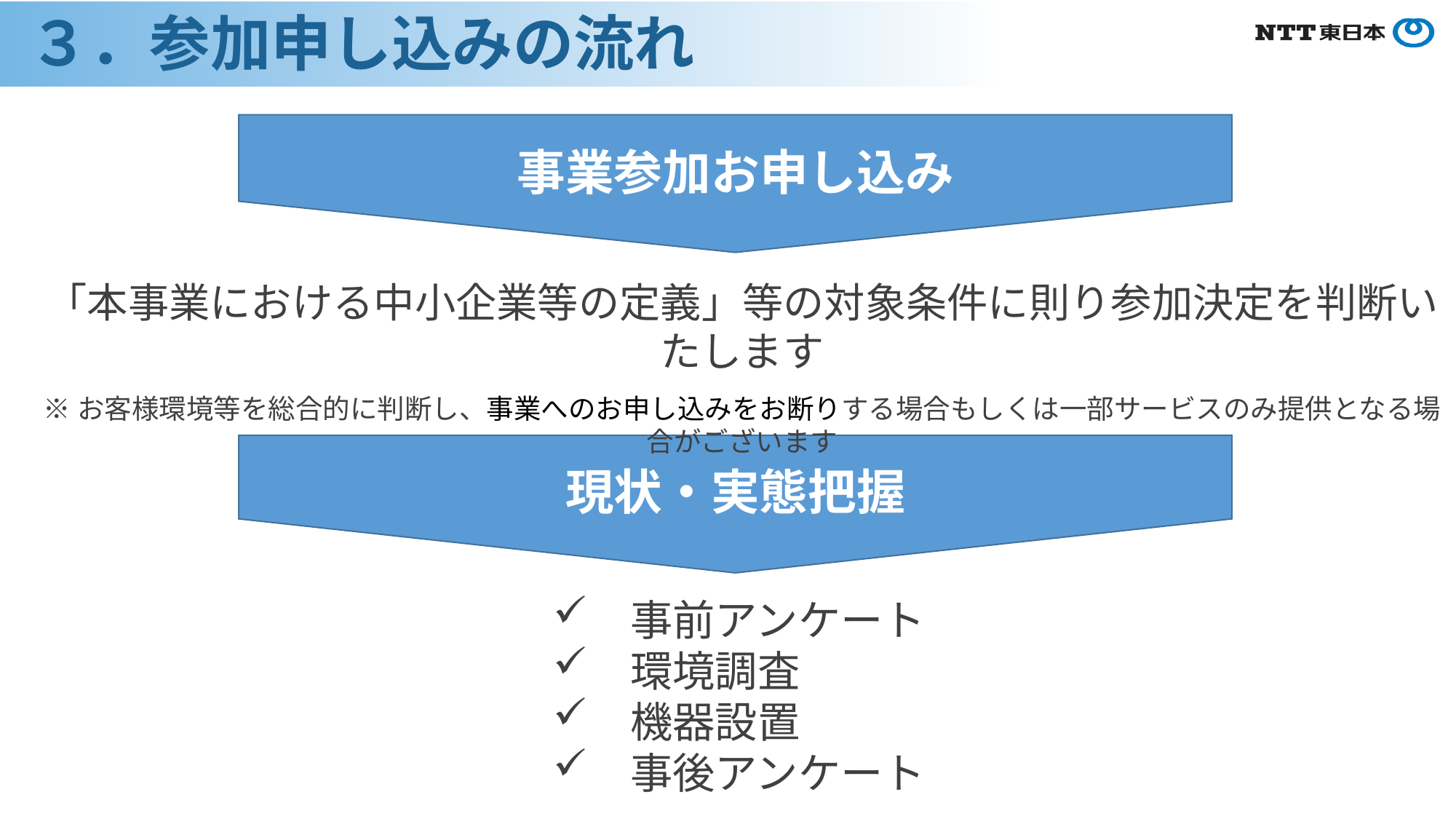

３．参加申し込みの流れ
事業参加お申し込み
現状・実態把握
「本事業における中小企業等の定義」等の対象条件に則り参加決定を判断いたします

※お客様環境等を総合的に判断し、事業へのお申し込みをお断りする場合もしくは一部サービスのみ提供となる場合がございます
　事前アンケート
　環境調査
　機器設置
　事後アンケート